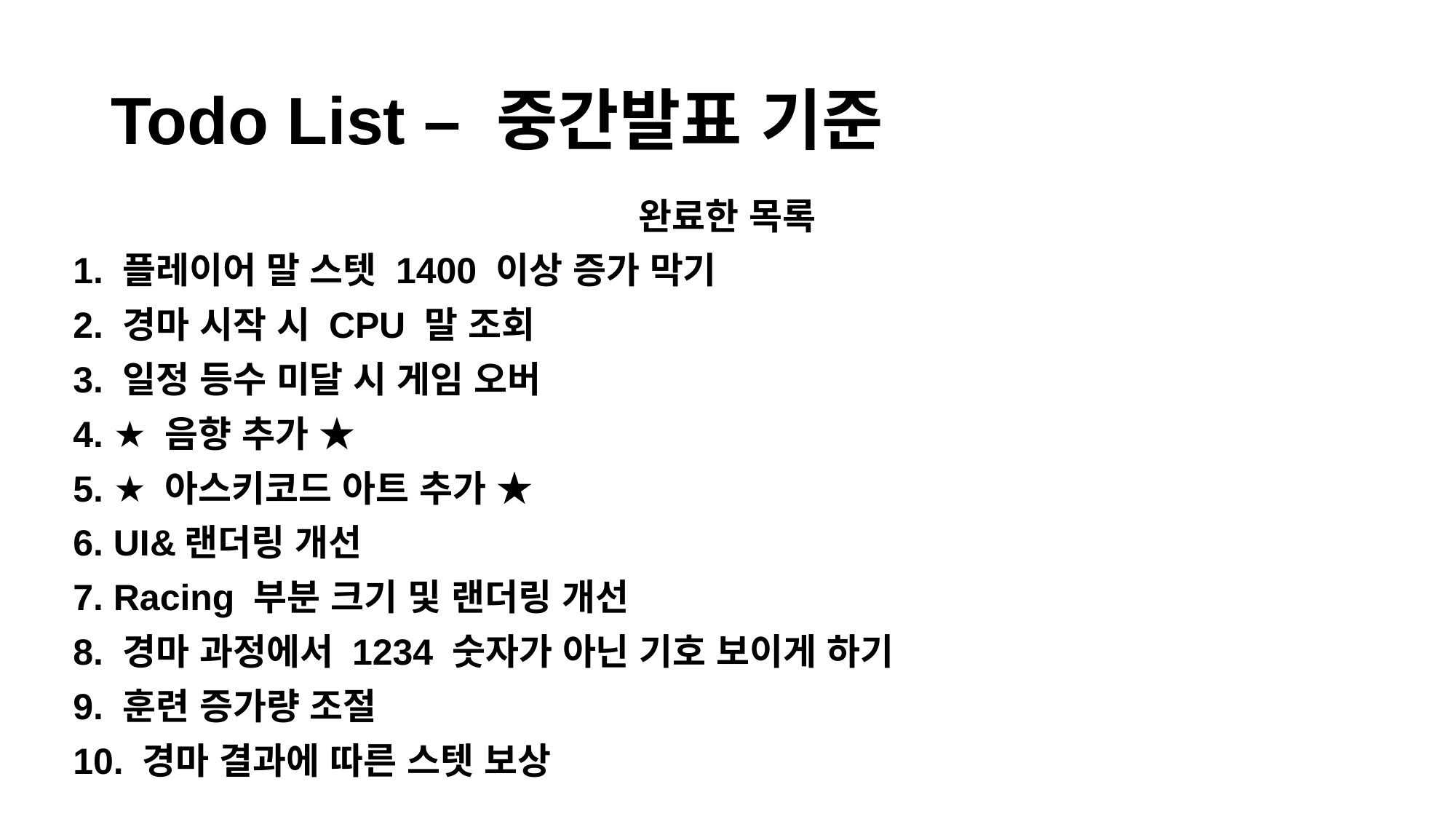

# Todo List – 중간발표 기준
완료한 목록
1. 플레이어 말 스텟 1400 이상 증가 막기
2. 경마 시작 시 CPU 말 조회
3. 일정 등수 미달 시 게임 오버
4. ★ 음향 추가 ★
5. ★ 아스키코드 아트 추가 ★
6. UI&랜더링 개선
7. Racing 부분 크기 및 랜더링 개선
8. 경마 과정에서 1234 숫자가 아닌 기호 보이게 하기
9. 훈련 증가량 조절
10. 경마 결과에 따른 스텟 보상